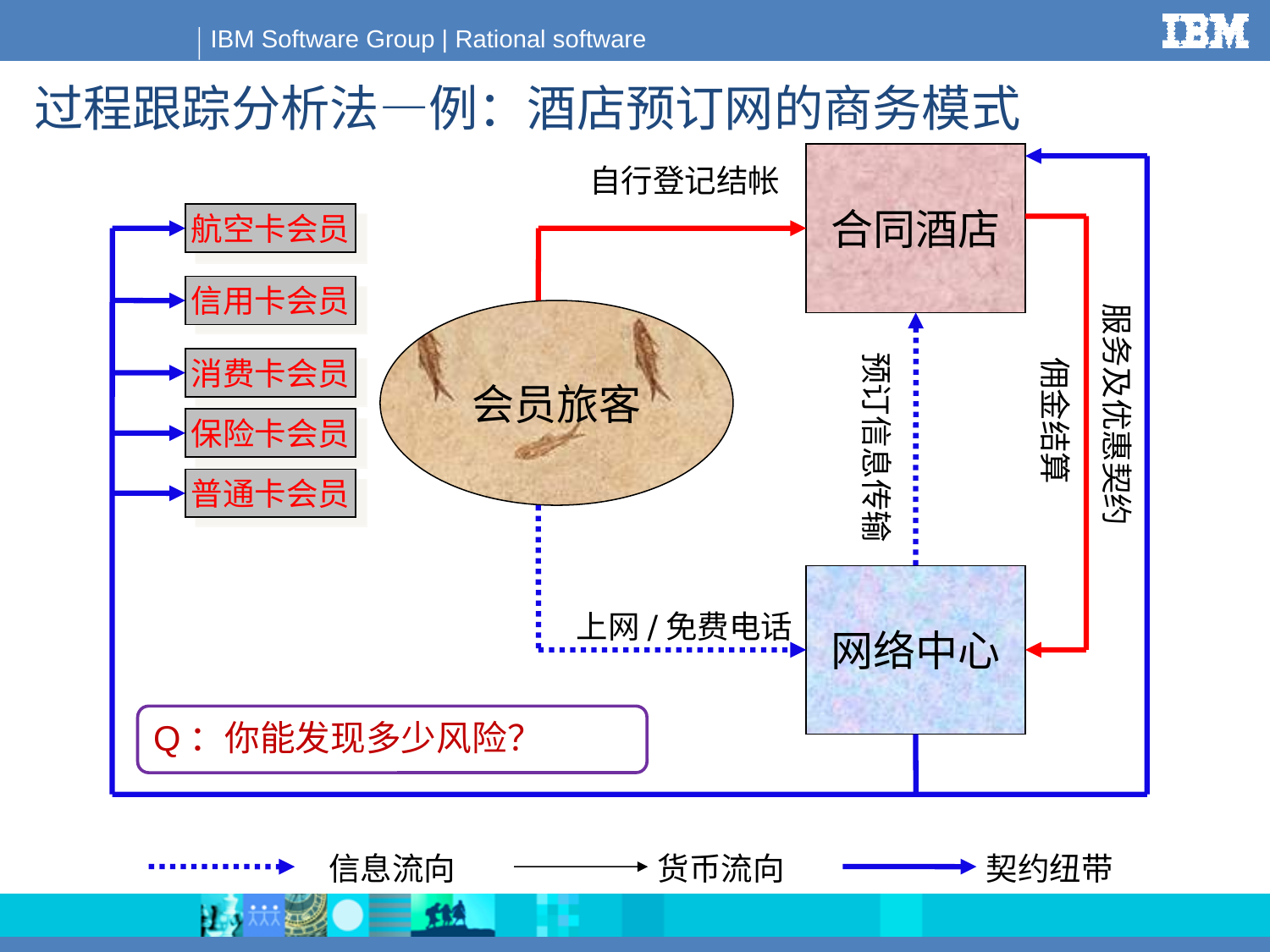

# 过程跟踪分析法—例：酒店预订网的商务模式
合同酒店
自行登记结帐

航空卡会员

信用卡会员
服务及优惠契约

会员旅客

佣金结算
消费卡会员
预订信息传输

保险卡会员

普通卡会员

网络中心
上网/免费电话

信息流向
货币流向
契约纽带

Q：你能发现多少风险？